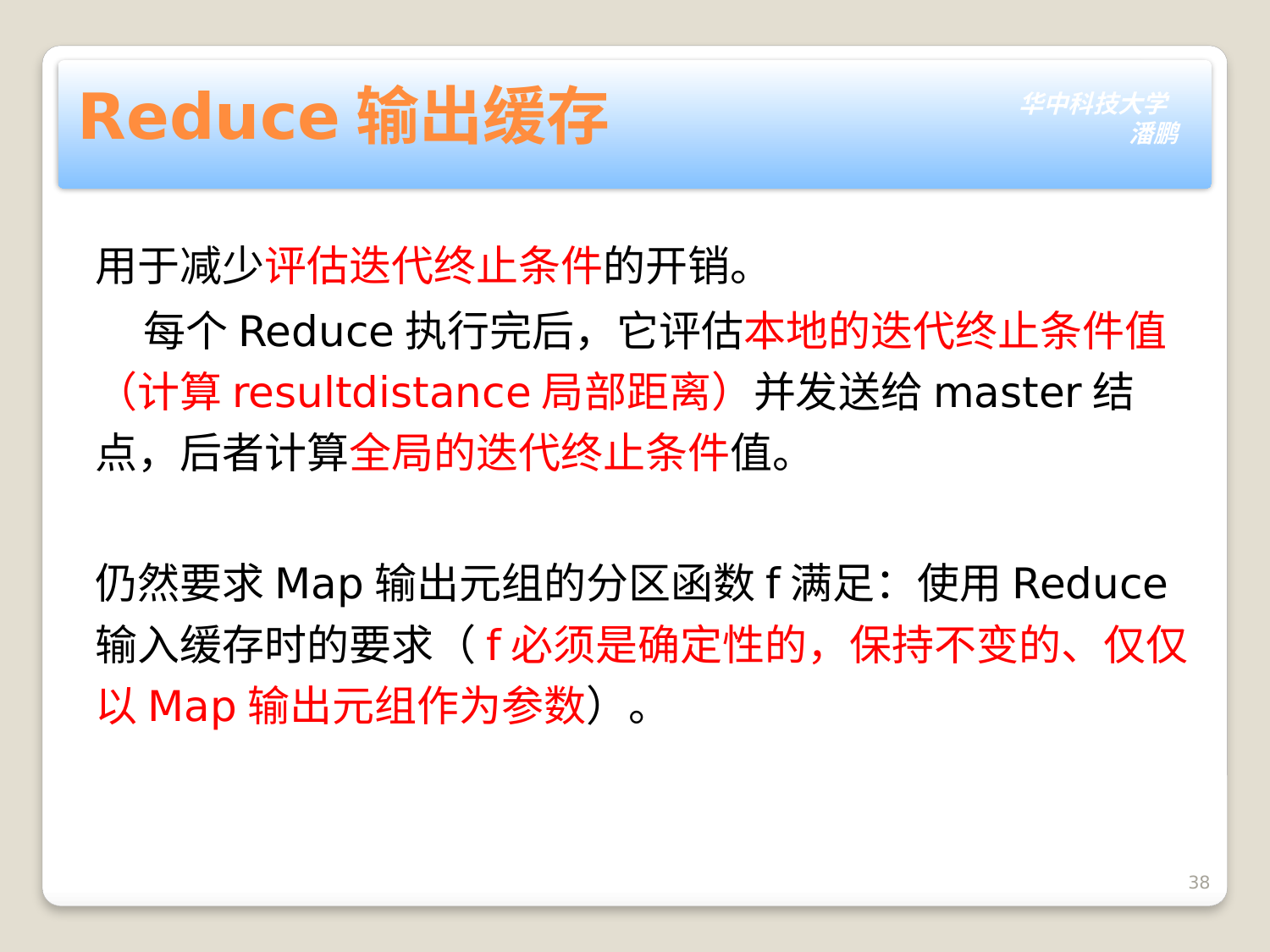

# Reduce输出缓存
用于减少评估迭代终止条件的开销。
    每个Reduce执行完后，它评估本地的迭代终止条件值（计算resultdistance局部距离）并发送给master结点，后者计算全局的迭代终止条件值。

仍然要求Map输出元组的分区函数f满足：使用Reduce输入缓存时的要求（f必须是确定性的，保持不变的、仅仅以Map输出元组作为参数）。
38